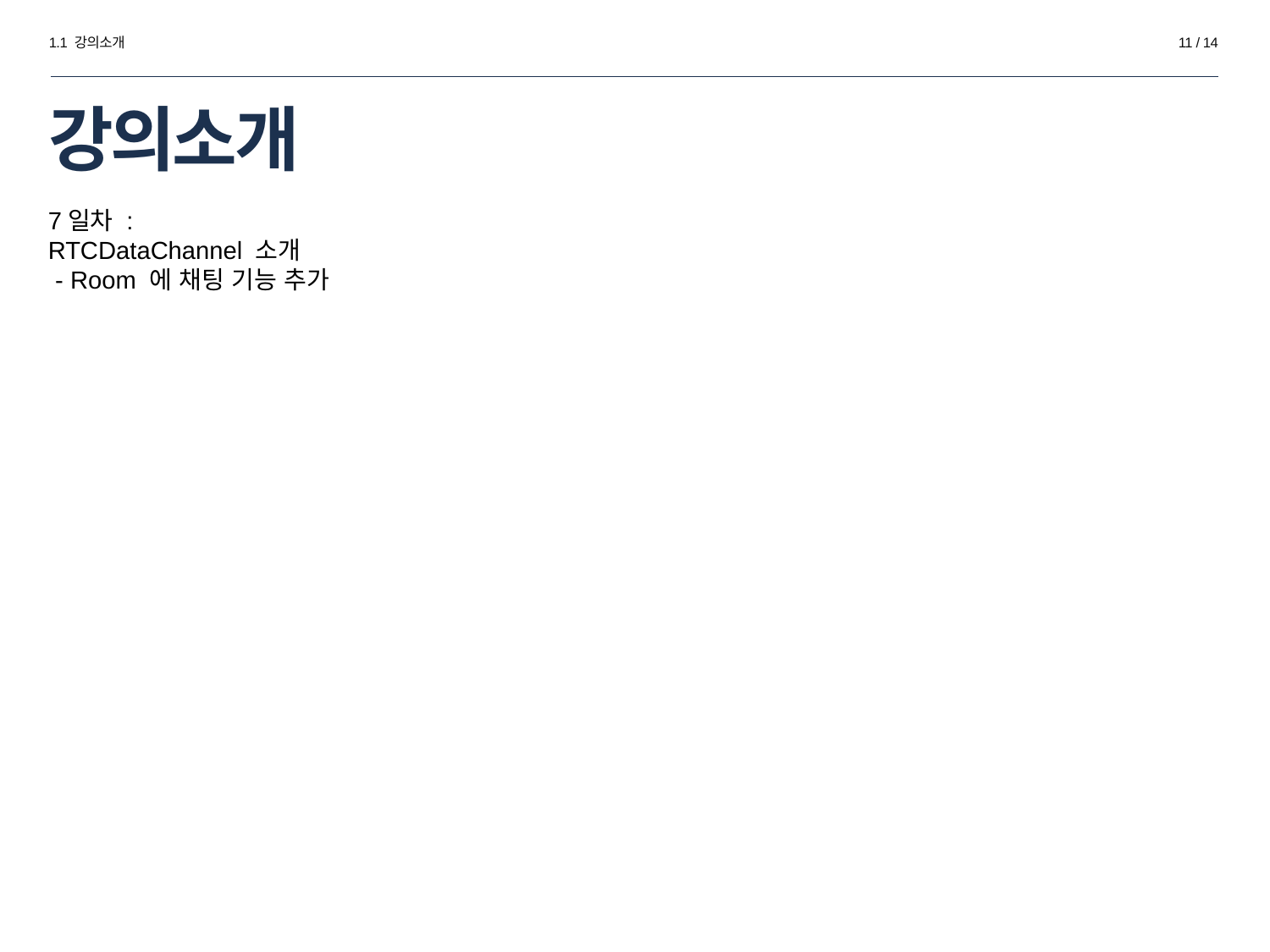

1.1 강의소개
11 / 14
# 강의소개
7일차 :
RTCDataChannel 소개
 - Room 에 채팅 기능 추가